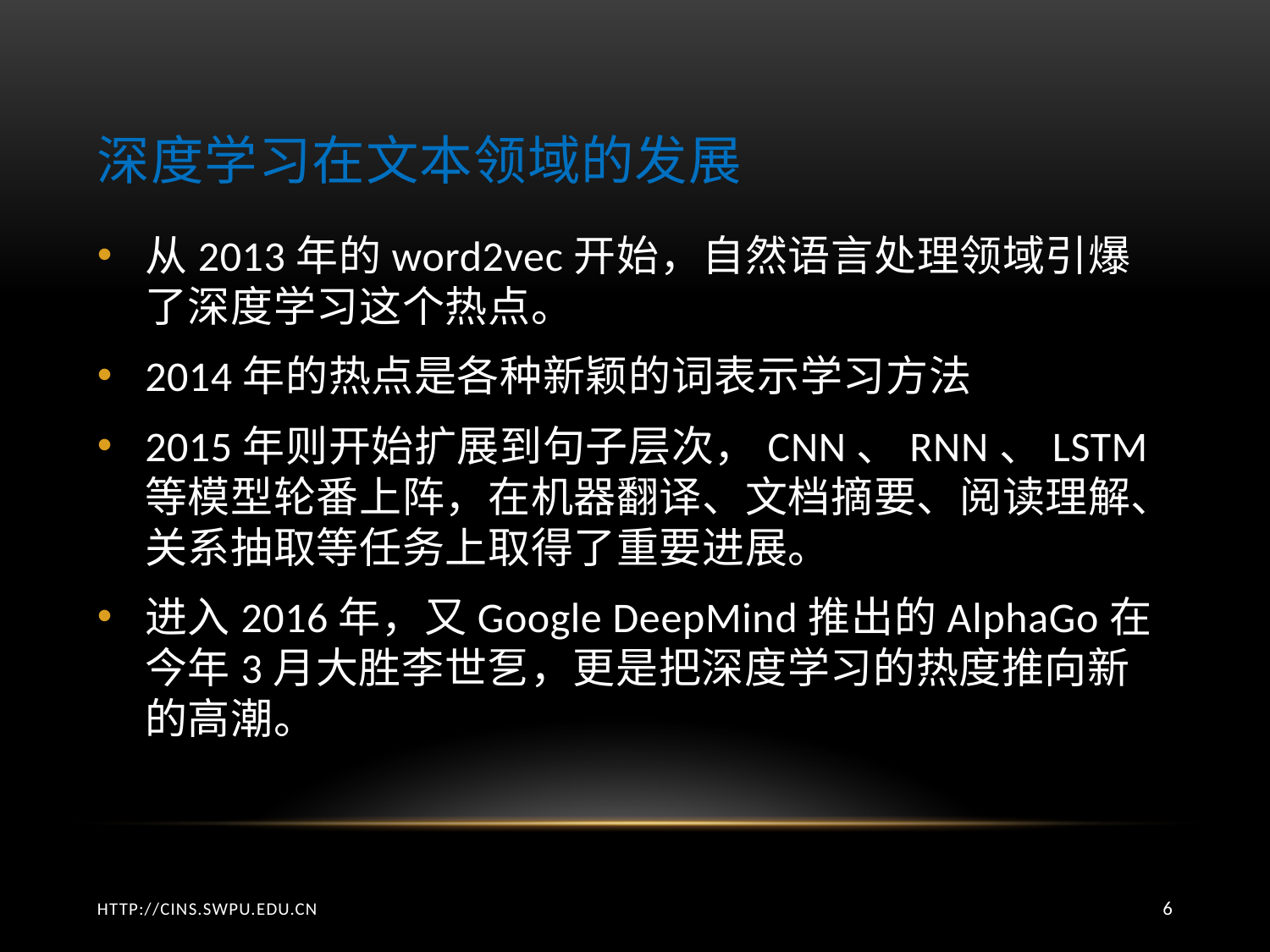

# 深度学习在文本领域的发展
从2013年的word2vec开始，自然语言处理领域引爆了深度学习这个热点。
2014年的热点是各种新颖的词表示学习方法
2015年则开始扩展到句子层次，CNN、RNN、LSTM等模型轮番上阵，在机器翻译、文档摘要、阅读理解、关系抽取等任务上取得了重要进展。
进入2016年，又Google DeepMind推出的AlphaGo在今年3月大胜李世乭，更是把深度学习的热度推向新的高潮。
http://cins.swpu.edu.cn
6